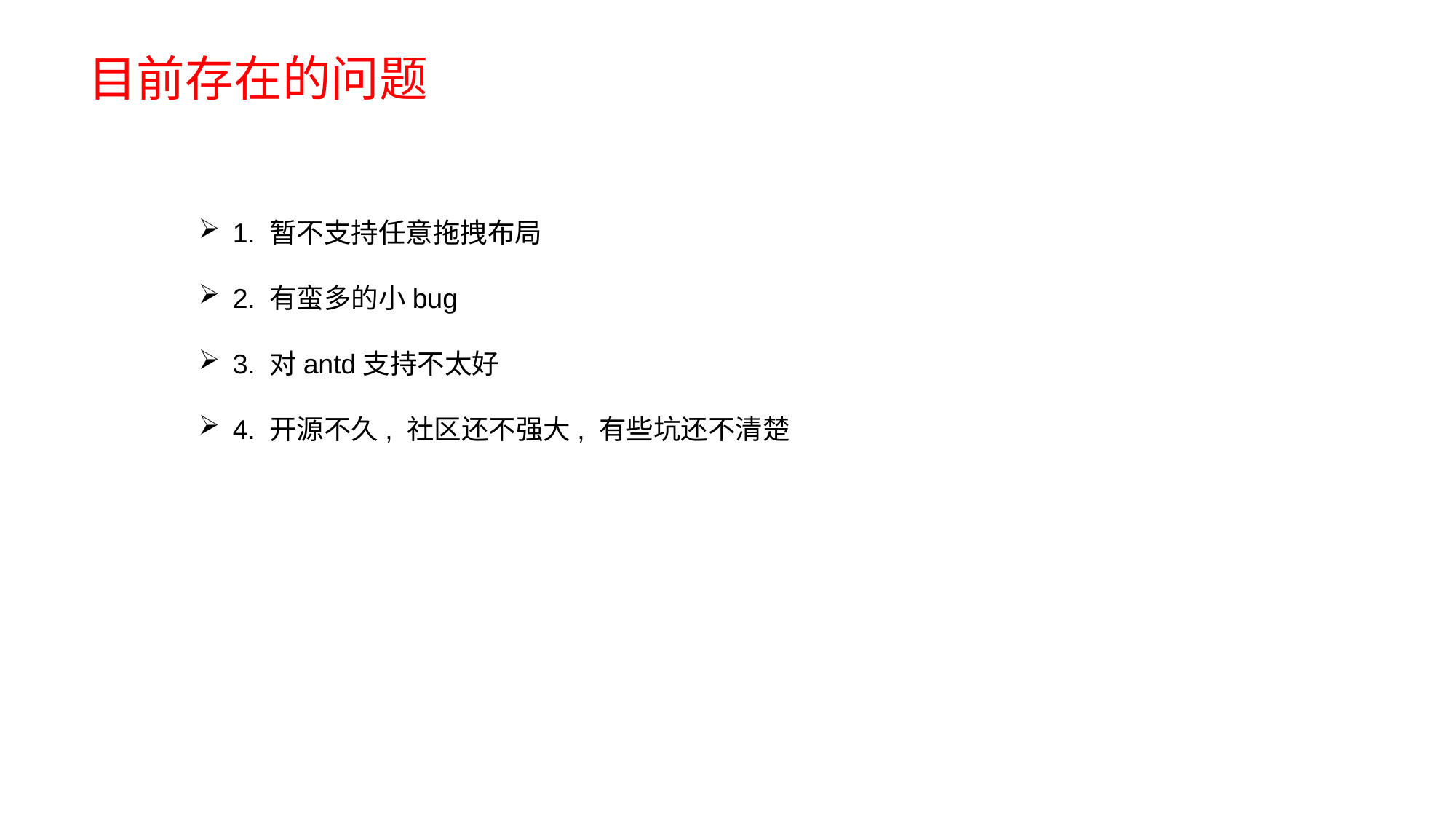

# 目前存在的问题
1. 暂不支持任意拖拽布局

2. 有蛮多的小bug

3. 对antd支持不太好

4. 开源不久, 社区还不强大, 有些坑还不清楚